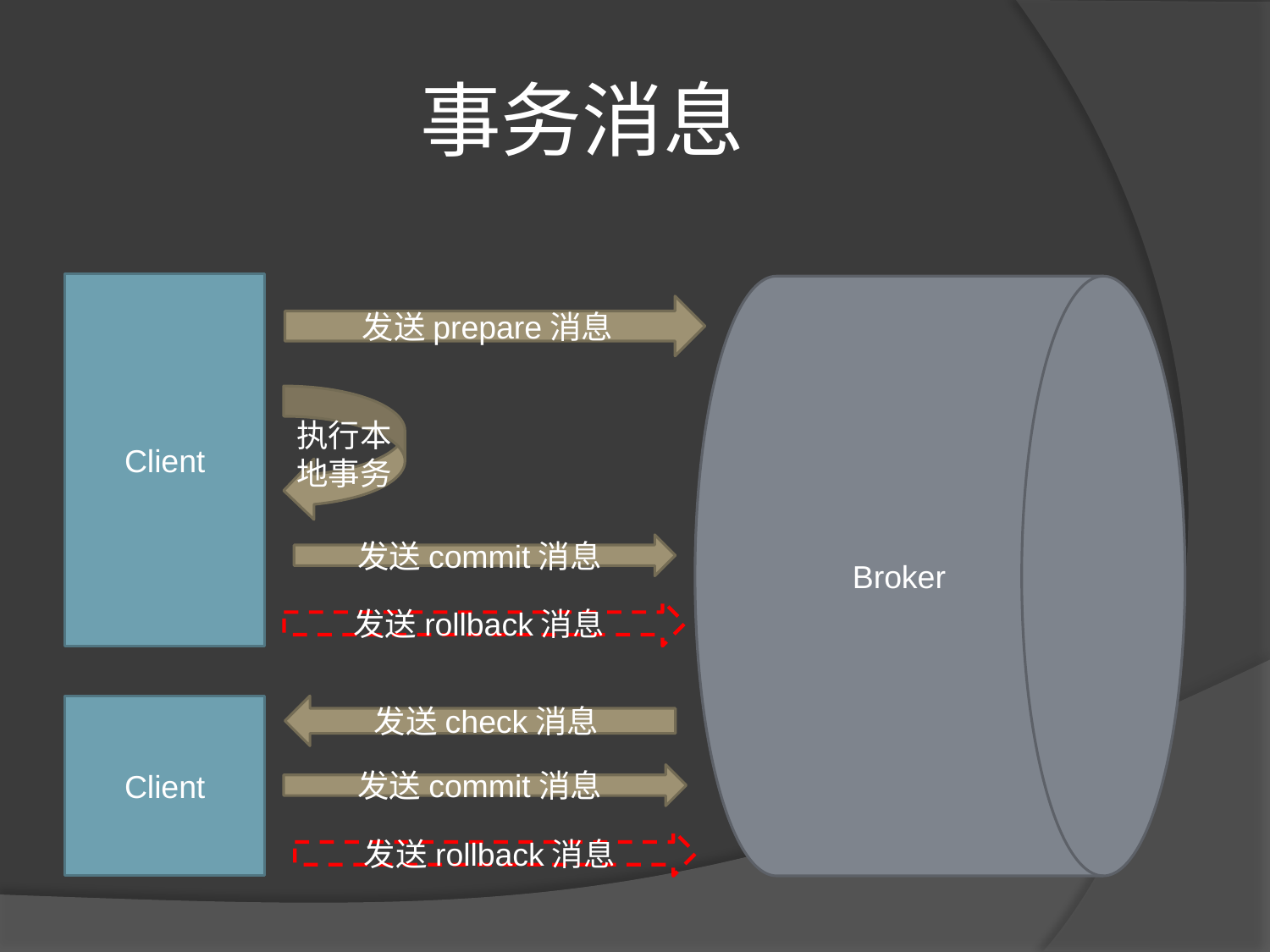

# 事务消息
Client
Broker
发送prepare消息
执行本地事务
发送commit消息
发送rollback消息
Client
发送check消息
发送commit消息
发送rollback消息